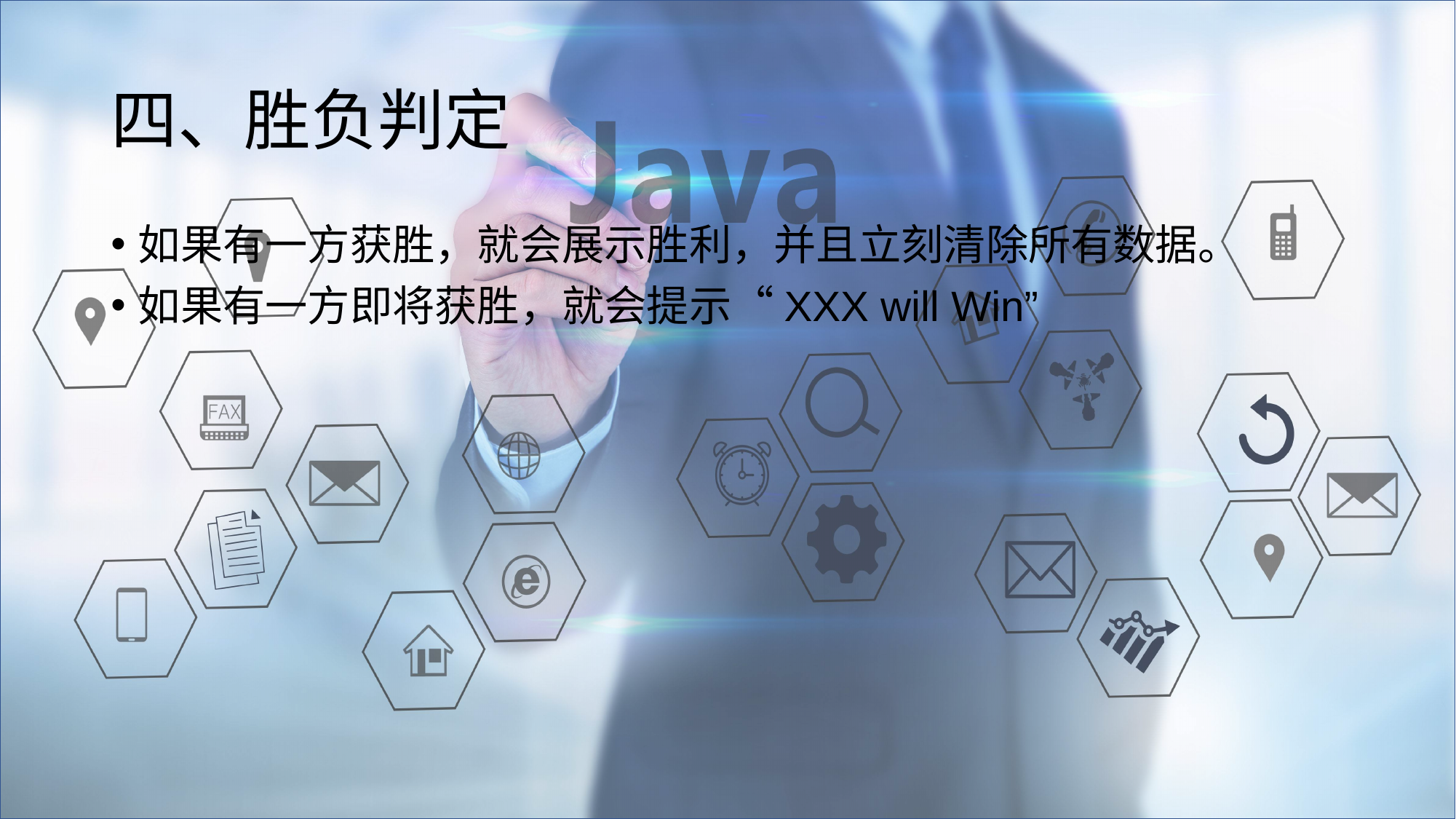

# 四、胜负判定
如果有一方获胜，就会展示胜利，并且立刻清除所有数据。
如果有一方即将获胜，就会提示“XXX will Win”